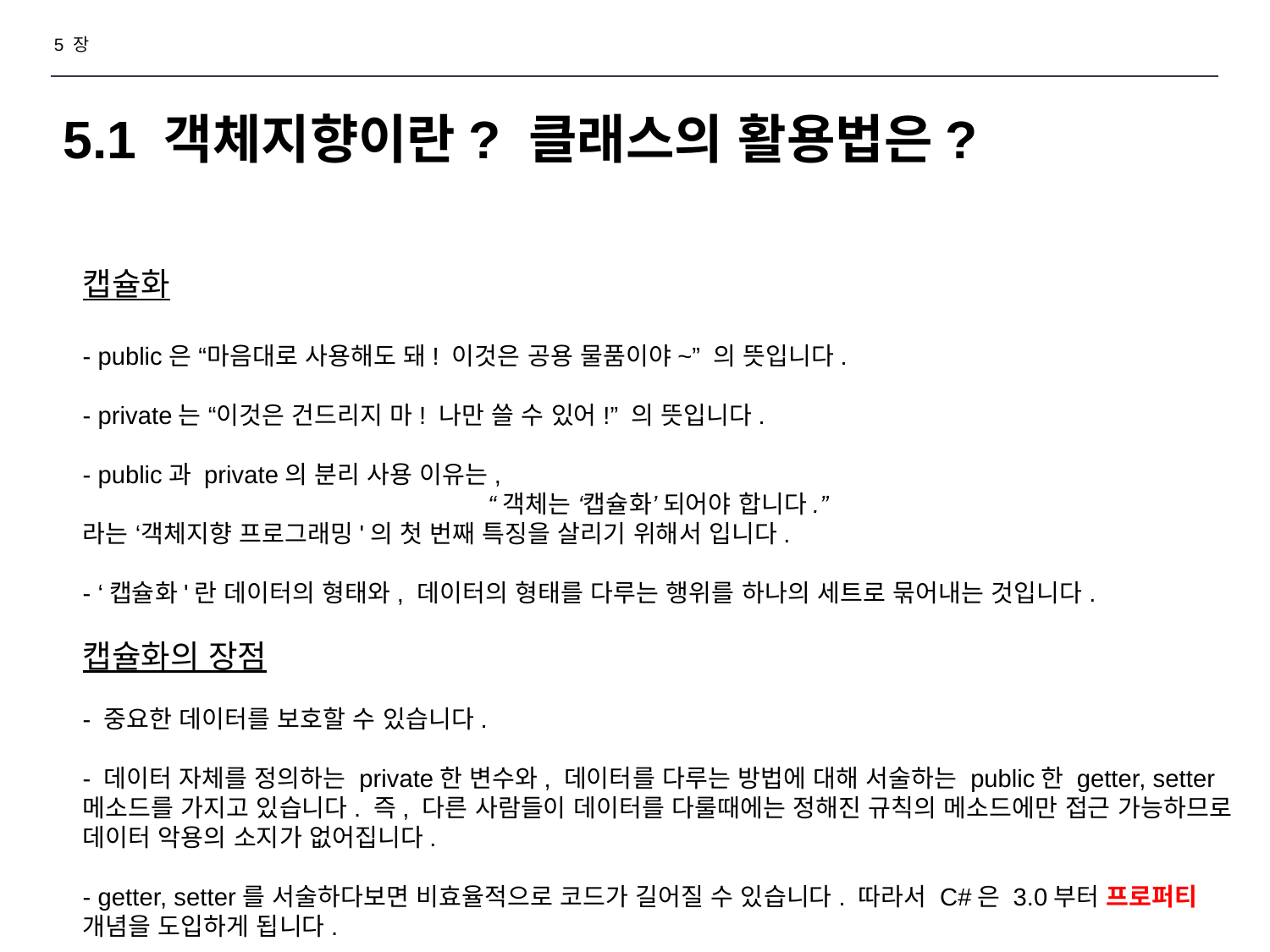

5 장
# 5.1 객체지향이란? 클래스의 활용법은?

캡슐화

- public은 “마음대로 사용해도 돼! 이것은 공용 물품이야~” 의 뜻입니다.

- private는 “이것은 건드리지 마! 나만 쓸 수 있어!” 의 뜻입니다.

- public과 private의 분리 사용 이유는,
“객체는 ‘캡슐화’ 되어야 합니다.”
라는 ‘객체지향 프로그래밍'의 첫 번째 특징을 살리기 위해서 입니다.

- ‘캡슐화'란 데이터의 형태와, 데이터의 형태를 다루는 행위를 하나의 세트로 묶어내는 것입니다.

캡슐화의 장점

- 중요한 데이터를 보호할 수 있습니다.

- 데이터 자체를 정의하는 private한 변수와, 데이터를 다루는 방법에 대해 서술하는 public한 getter, setter 메소드를 가지고 있습니다. 즉, 다른 사람들이 데이터를 다룰때에는 정해진 규칙의 메소드에만 접근 가능하므로 데이터 악용의 소지가 없어집니다.

- getter, setter를 서술하다보면 비효율적으로 코드가 길어질 수 있습니다. 따라서 C#은 3.0부터 프로퍼티 개념을 도입하게 됩니다.